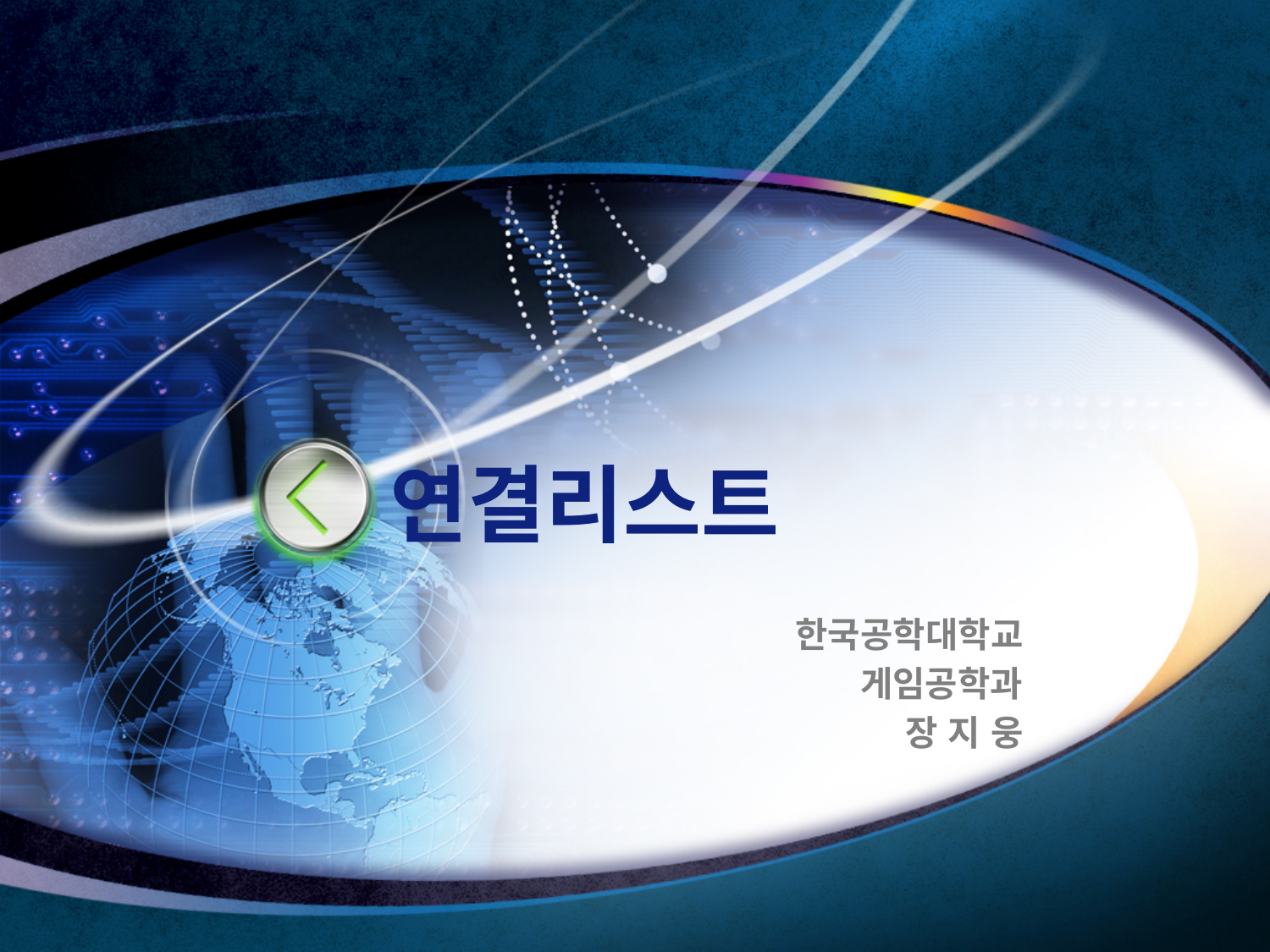

# 연결리스트
한국공학대학교
게임공학과
장 지 웅